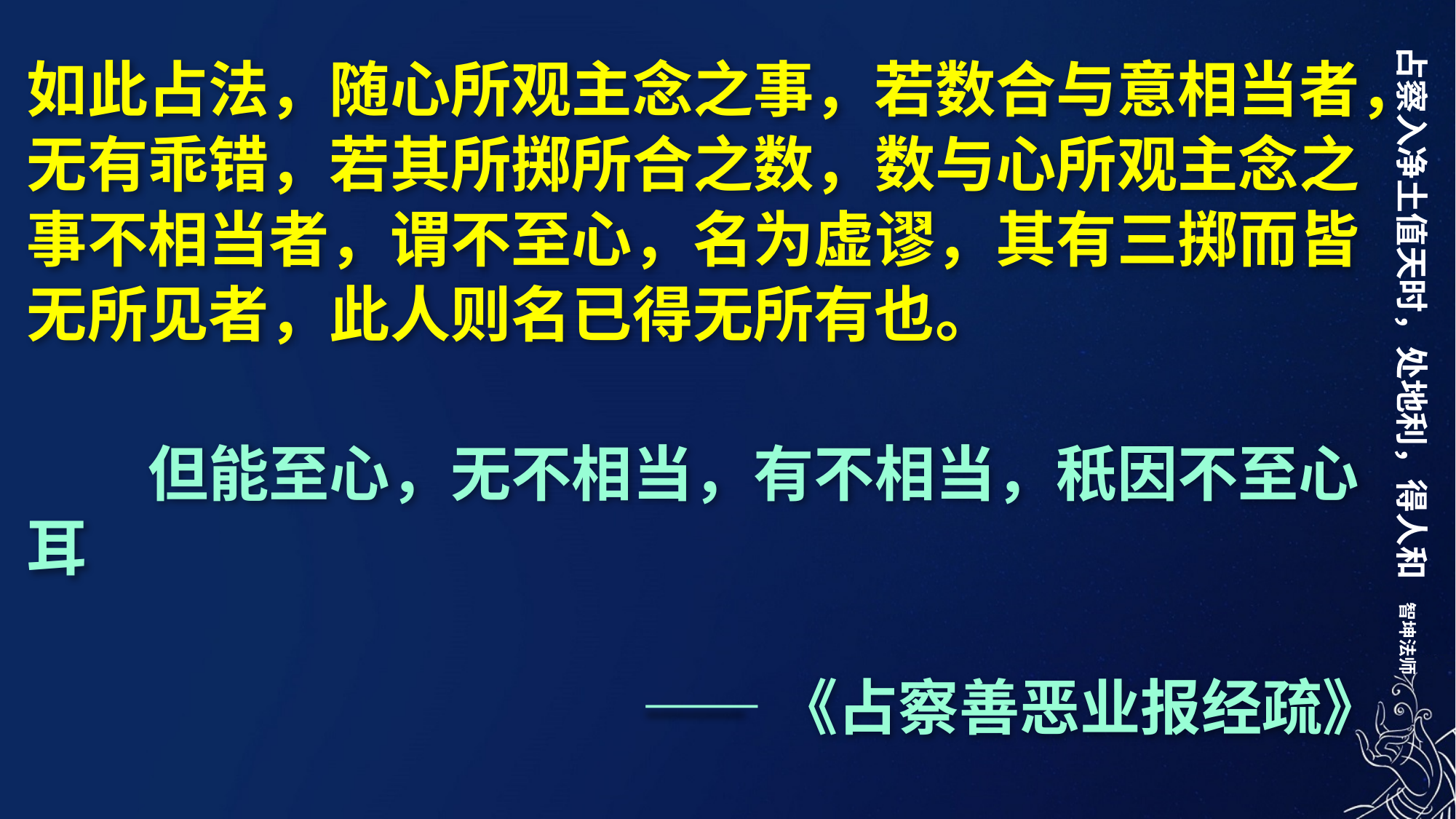

如此占法，随心所观主念之事，若数合与意相当者，无有乖错，若其所掷所合之数，数与心所观主念之事不相当者，谓不至心，名为虚谬，其有三掷而皆无所见者，此人则名已得无所有也。

　　但能至心，无不相当，有不相当，秖因不至心耳

——《占察善恶业报经疏》